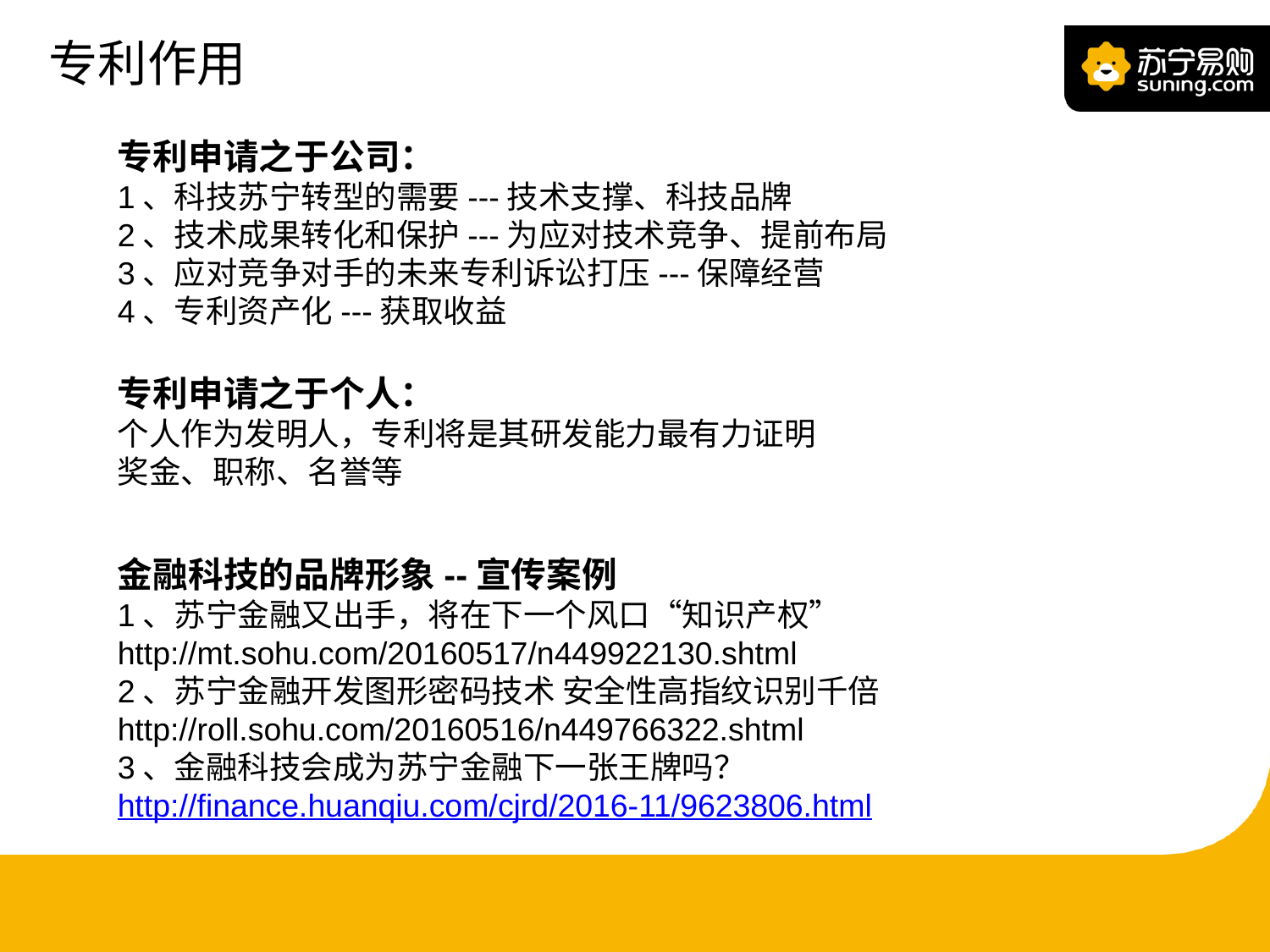

专利作用
专利申请之于公司：
1、科技苏宁转型的需要---技术支撑、科技品牌
2、技术成果转化和保护---为应对技术竞争、提前布局
3、应对竞争对手的未来专利诉讼打压---保障经营
4、专利资产化---获取收益
专利申请之于个人：
个人作为发明人，专利将是其研发能力最有力证明
奖金、职称、名誉等
金融科技的品牌形象--宣传案例
1、苏宁金融又出手，将在下一个风口“知识产权”
http://mt.sohu.com/20160517/n449922130.shtml
2、苏宁金融开发图形密码技术 安全性高指纹识别千倍
http://roll.sohu.com/20160516/n449766322.shtml
3、金融科技会成为苏宁金融下一张王牌吗？
http://finance.huanqiu.com/cjrd/2016-11/9623806.html